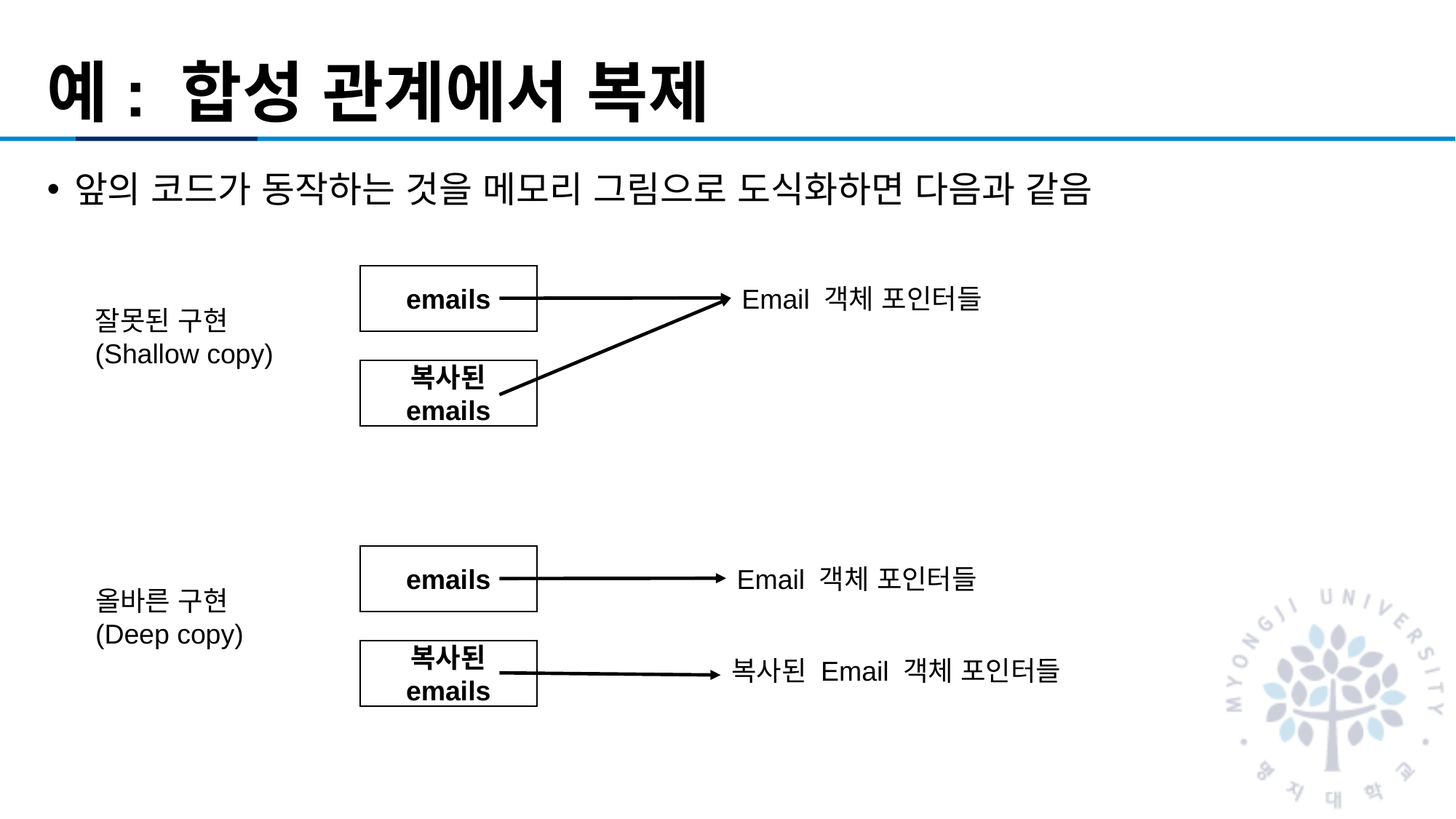

# 예: 합성 관계에서 복제
앞의 코드가 동작하는 것을 메모리 그림으로 도식화하면 다음과 같음
emails
Email 객체 포인터들
잘못된 구현
(Shallow copy)
복사된 emails
emails
Email 객체 포인터들
올바른 구현
(Deep copy)
복사된 emails
복사된 Email 객체 포인터들